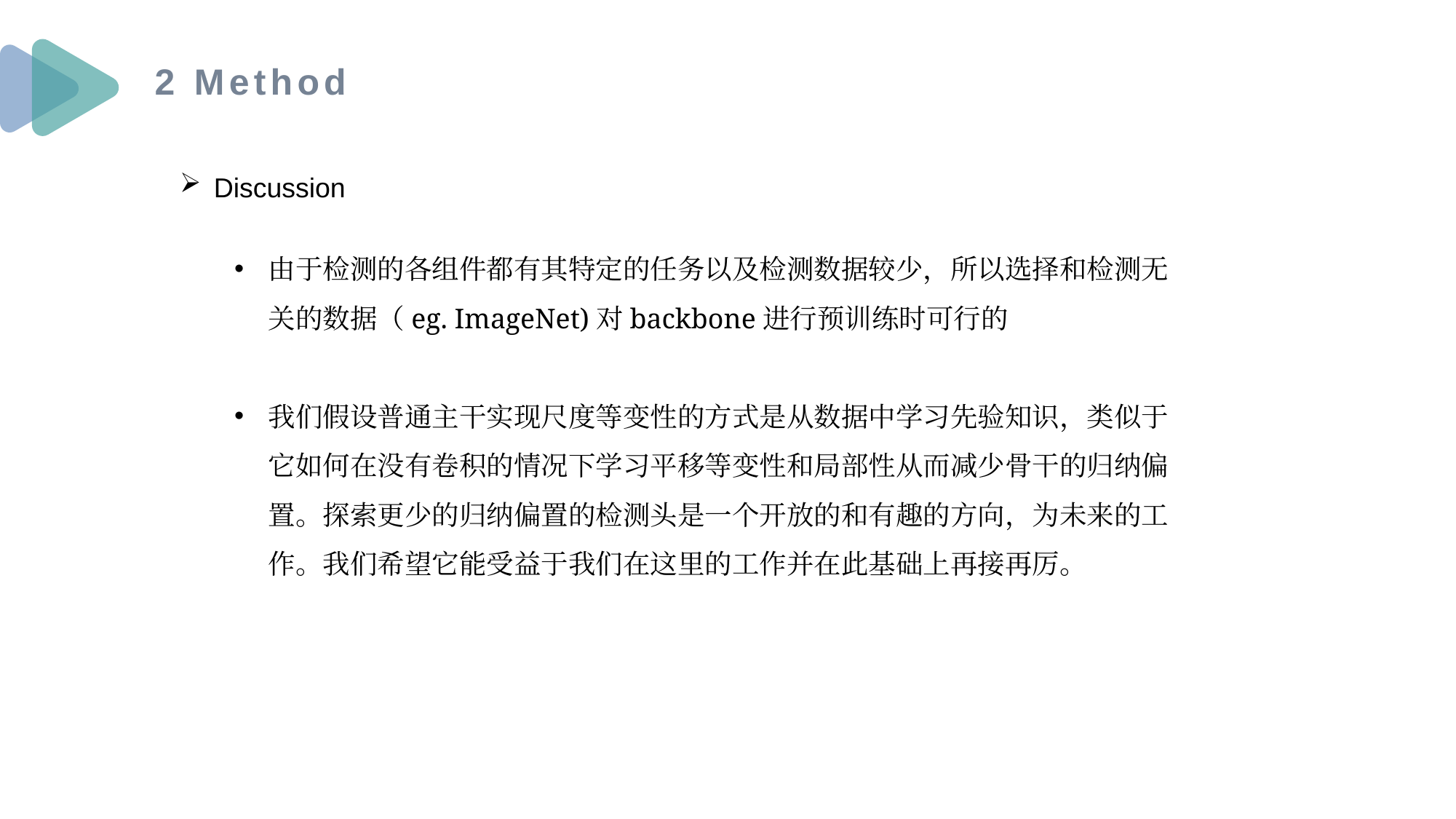

2 Method
Discussion

由于检测的各组件都有其特定的任务以及检测数据较少，所以选择和检测无关的数据（eg. ImageNet)对backbone进行预训练时可行的

我们假设普通主干实现尺度等变性的方式是从数据中学习先验知识，类似于它如何在没有卷积的情况下学习平移等变性和局部性从而减少骨干的归纳偏置。探索更少的归纳偏置的检测头是一个开放的和有趣的方向，为未来的工作。我们希望它能受益于我们在这里的工作并在此基础上再接再厉。